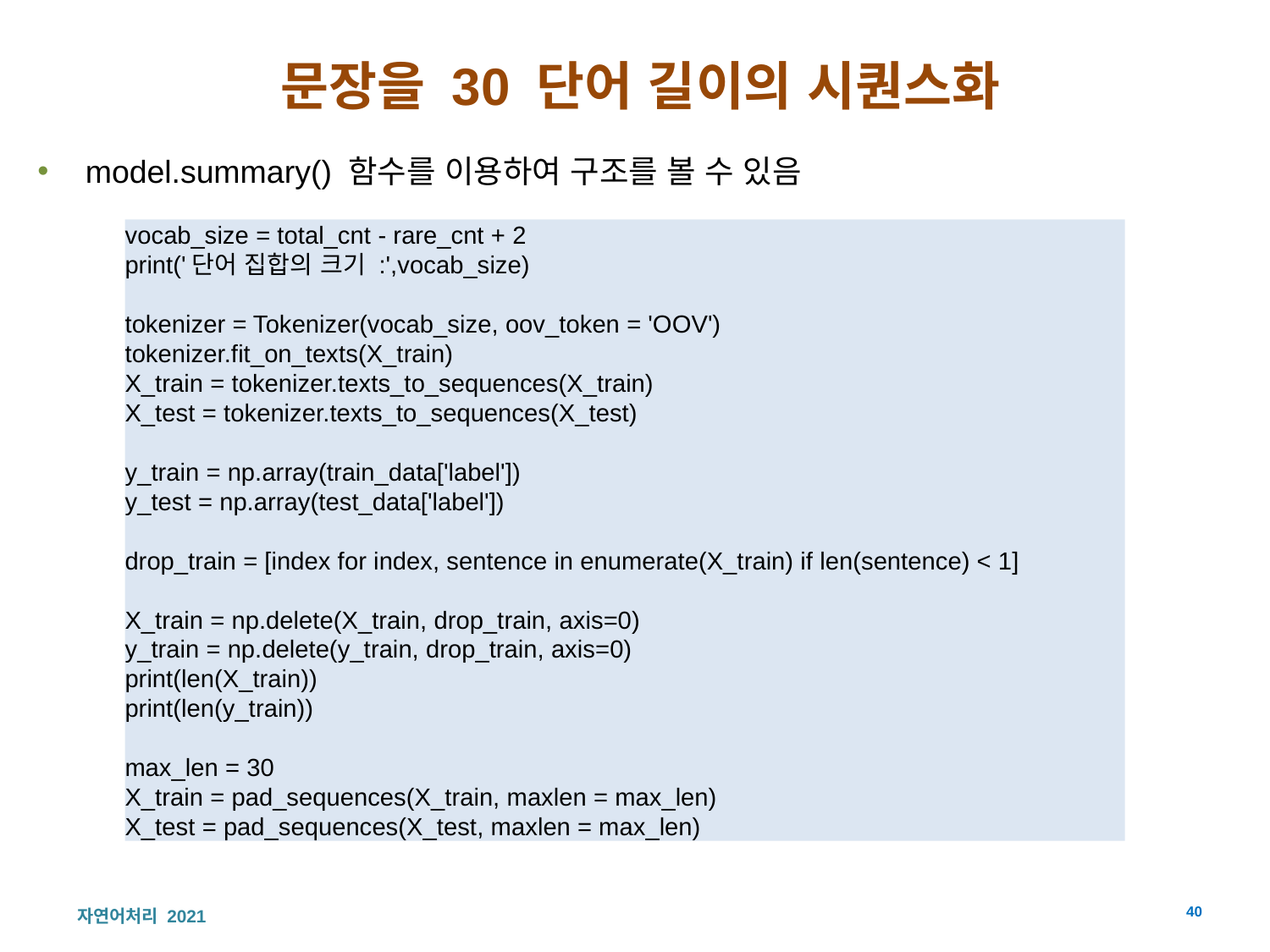

# 문장을 30 단어 길이의 시퀀스화
model.summary() 함수를 이용하여 구조를 볼 수 있음

vocab_size = total_cnt - rare_cnt + 2
print('단어 집합의 크기 :',vocab_size)

tokenizer = Tokenizer(vocab_size, oov_token = 'OOV')
tokenizer.fit_on_texts(X_train)
X_train = tokenizer.texts_to_sequences(X_train)
X_test = tokenizer.texts_to_sequences(X_test)

y_train = np.array(train_data['label'])
y_test = np.array(test_data['label'])

drop_train = [index for index, sentence in enumerate(X_train) if len(sentence) < 1]

X_train = np.delete(X_train, drop_train, axis=0)
y_train = np.delete(y_train, drop_train, axis=0)
print(len(X_train))
print(len(y_train))

max_len = 30
X_train = pad_sequences(X_train, maxlen = max_len)
X_test = pad_sequences(X_test, maxlen = max_len)